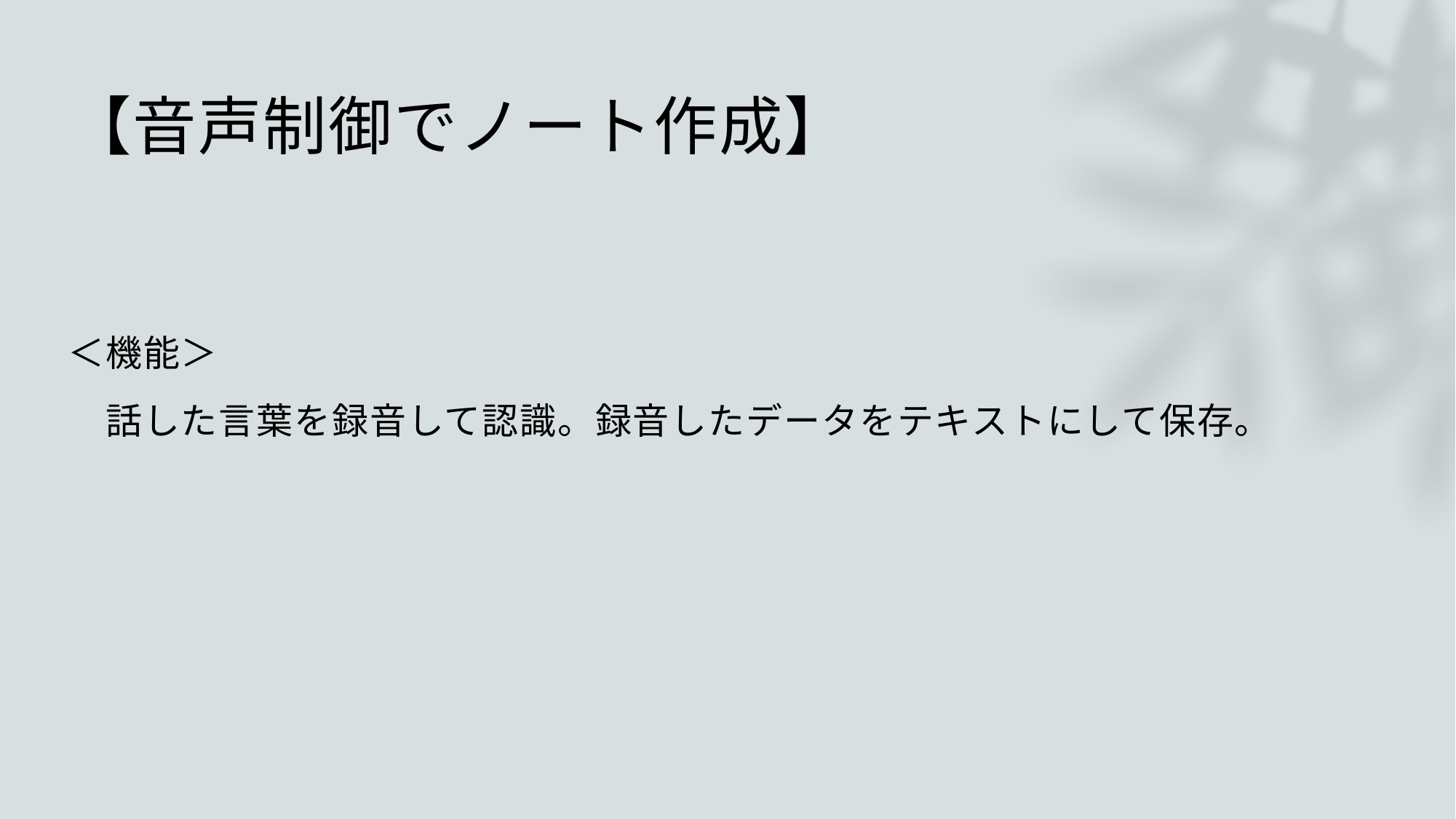

# 【音声制御でノート作成】

＜機能＞
　話した言葉を録音して認識。録音したデータをテキストにして保存。